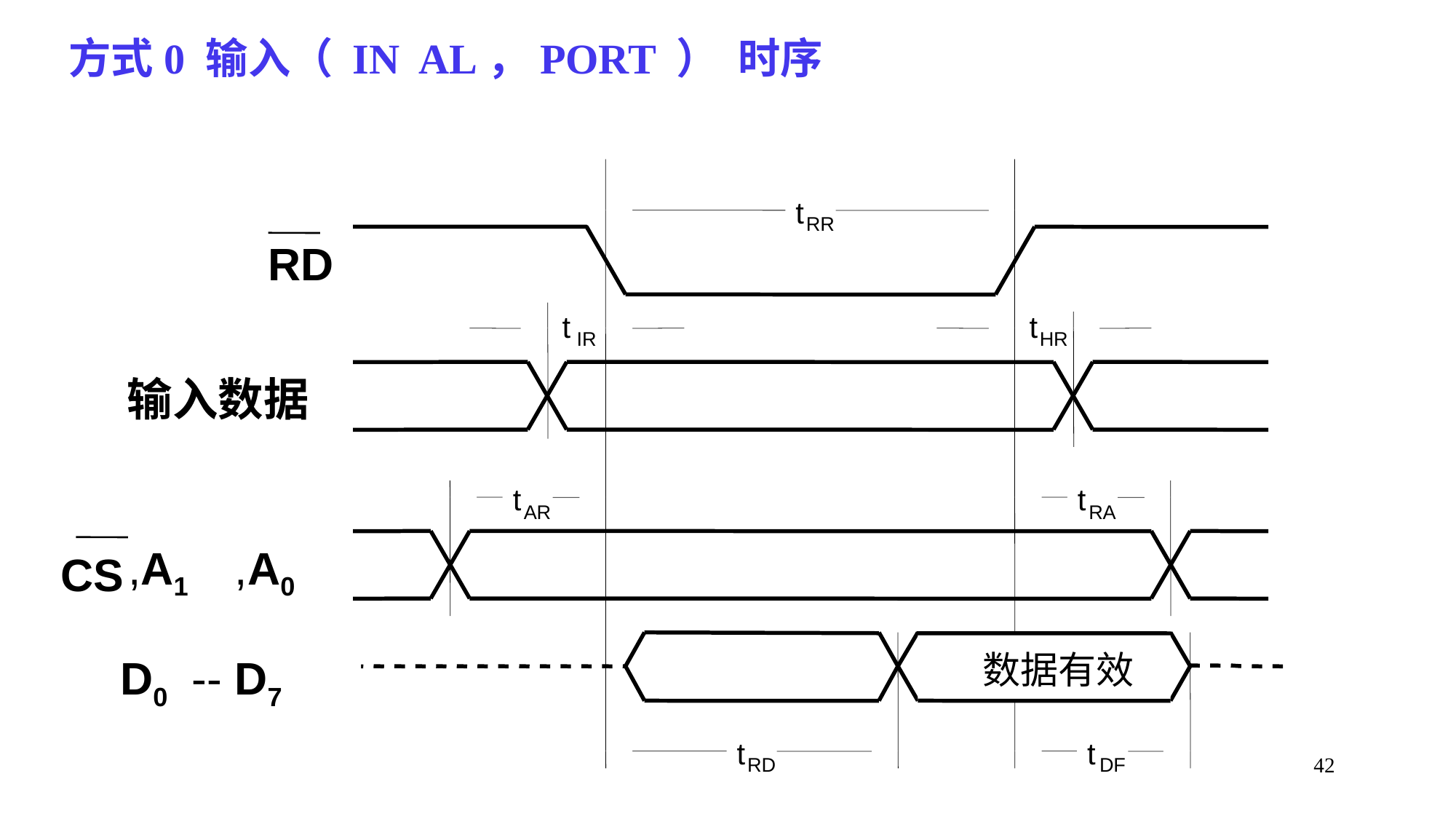

方式0 输入（ IN  AL，PORT ）  时序

t

RR

RD

t
t

IR
HR

输入数据

t
t

AR
RA

,A1
,A0
CS

数据有效
D0
 -- D7

t
t

42

RD
DF